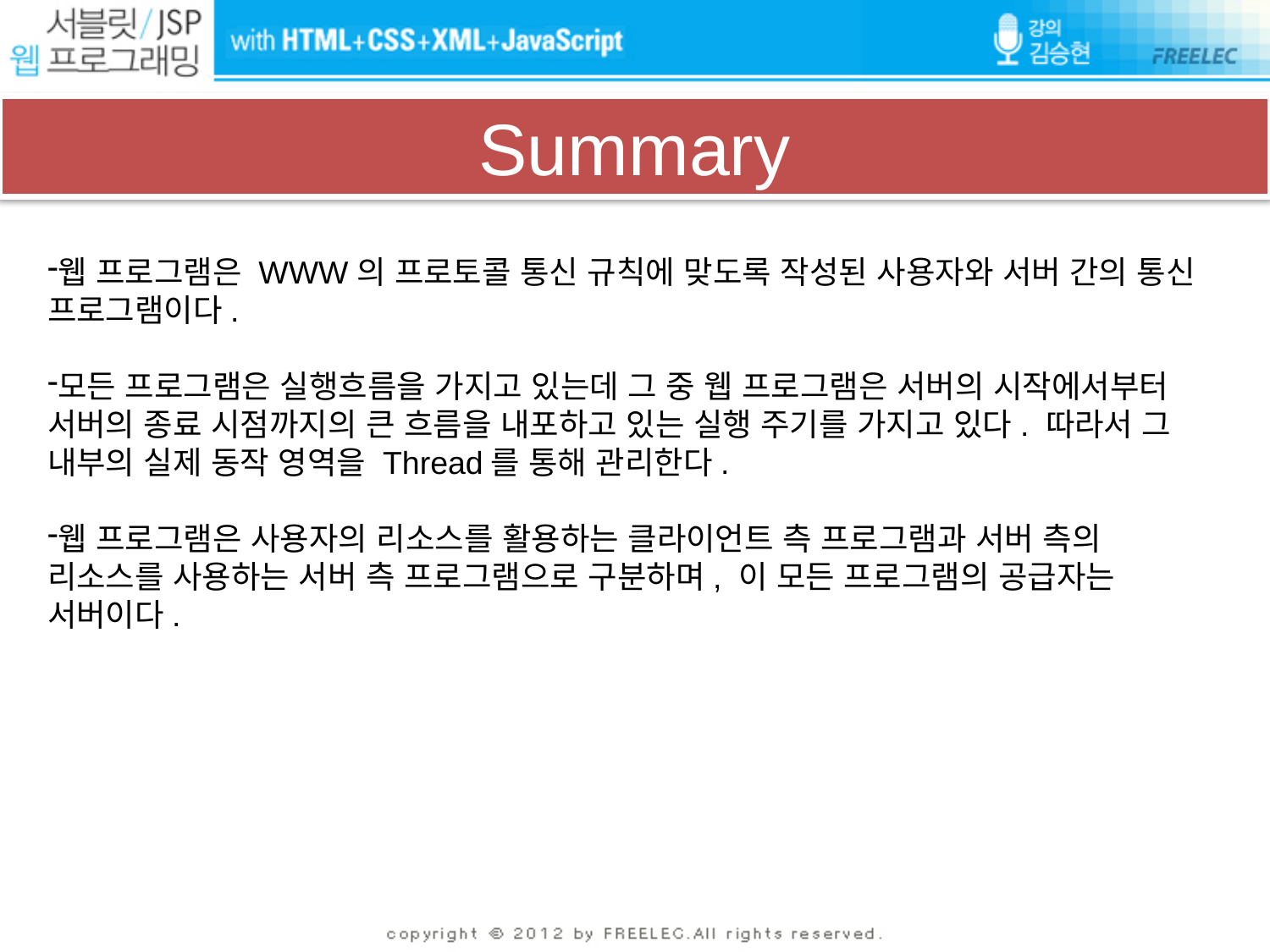

# Summary
웹 프로그램은 WWW의 프로토콜 통신 규칙에 맞도록 작성된 사용자와 서버 간의 통신 프로그램이다.

모든 프로그램은 실행흐름을 가지고 있는데 그 중 웹 프로그램은 서버의 시작에서부터 서버의 종료 시점까지의 큰 흐름을 내포하고 있는 실행 주기를 가지고 있다. 따라서 그 내부의 실제 동작 영역을 Thread를 통해 관리한다.

웹 프로그램은 사용자의 리소스를 활용하는 클라이언트 측 프로그램과 서버 측의 리소스를 사용하는 서버 측 프로그램으로 구분하며, 이 모든 프로그램의 공급자는 서버이다.